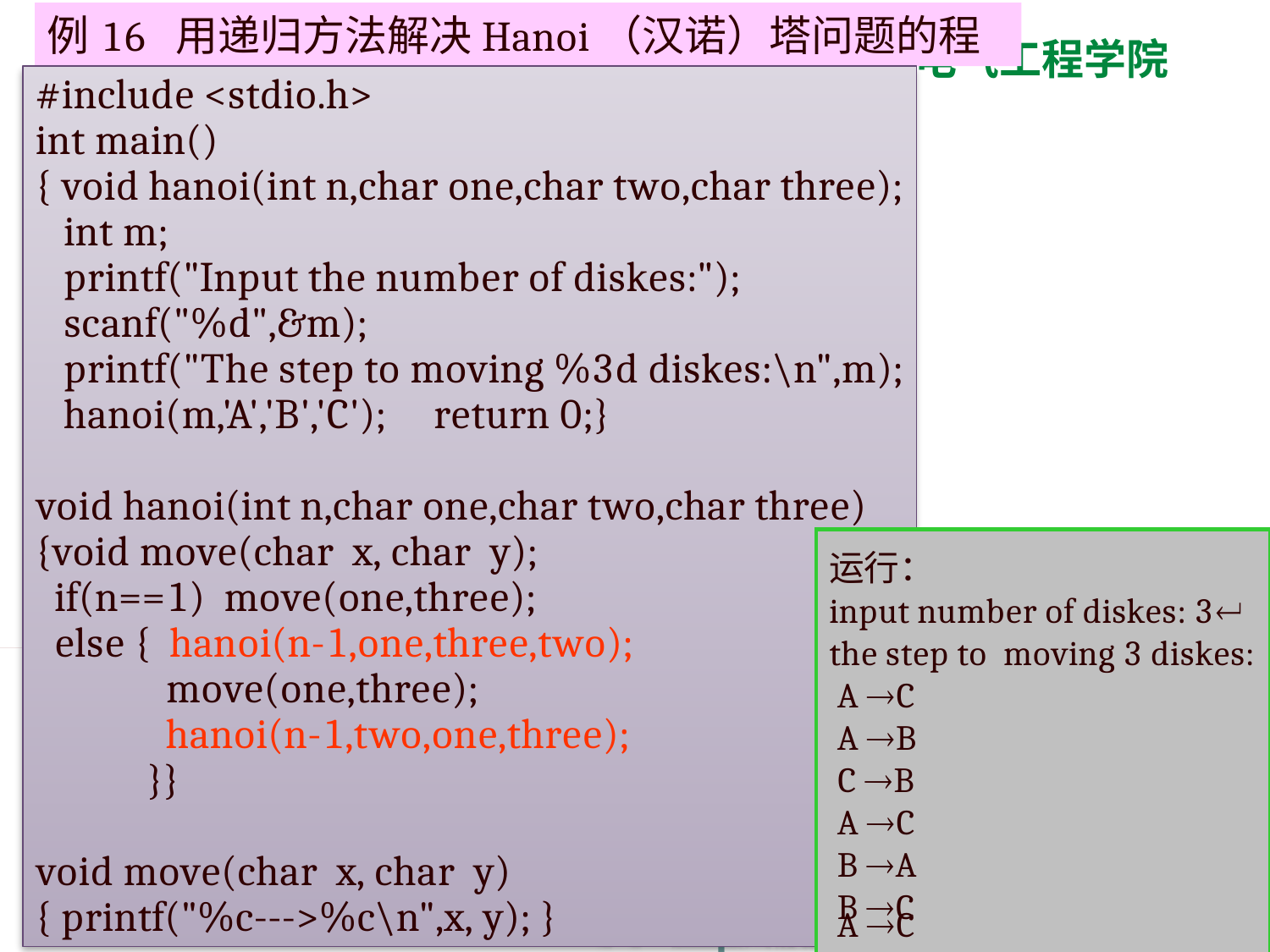

例16  用递归方法解决Hanoi（汉诺）塔问题的程序

#include <stdio.h>
int main()
{ void hanoi(int n,char one,char two,char three);
   int m;
   printf("Input the number of diskes:");
   scanf("%d",&m);
   printf("The step to moving %3d diskes:\n",m);
   hanoi(m,'A','B','C');     return 0;}

void hanoi(int n,char one,char two,char three)
{void move(char  x, char  y);
  if(n==1)  move(one,three);
  else {  hanoi(n-1,one,three,two);
              move(one,three);
              hanoi(n-1,two,one,three);
            }}

void move(char  x, char  y)
{ printf("%c--->%c\n",x, y); }
运行：
input number of diskes: 3↵
the step to  moving 3 diskes:
 A →C
 A →B
 C →B
 A →C
 B →A
 B →C
 A →C